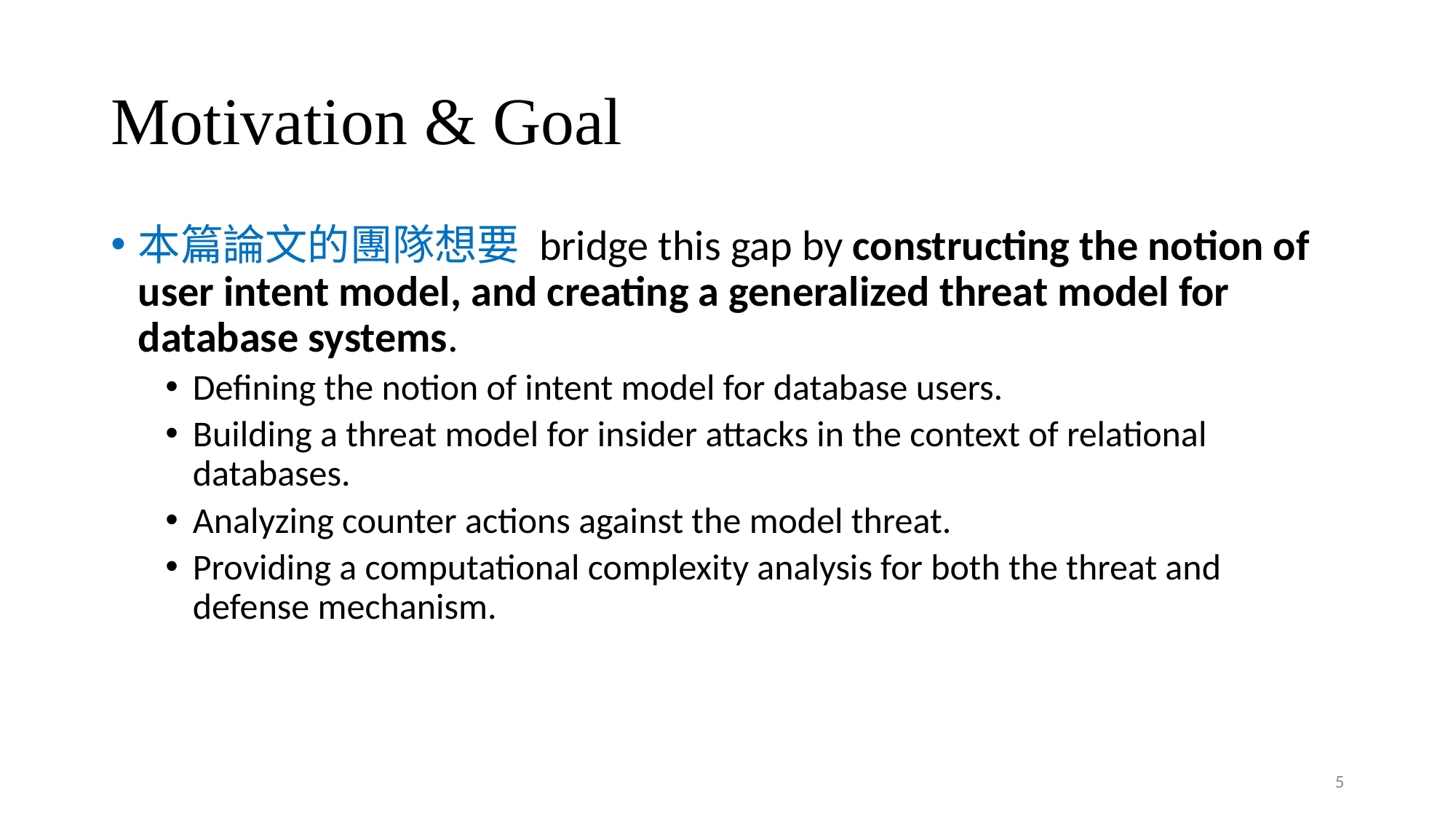

# Motivation & Goal
本篇論文的團隊想要 bridge this gap by constructing the notion of user intent model, and creating a generalized threat model for database systems.
Defining the notion of intent model for database users.
Building a threat model for insider attacks in the context of relational databases.
Analyzing counter actions against the model threat.
Providing a computational complexity analysis for both the threat and defense mechanism.

5